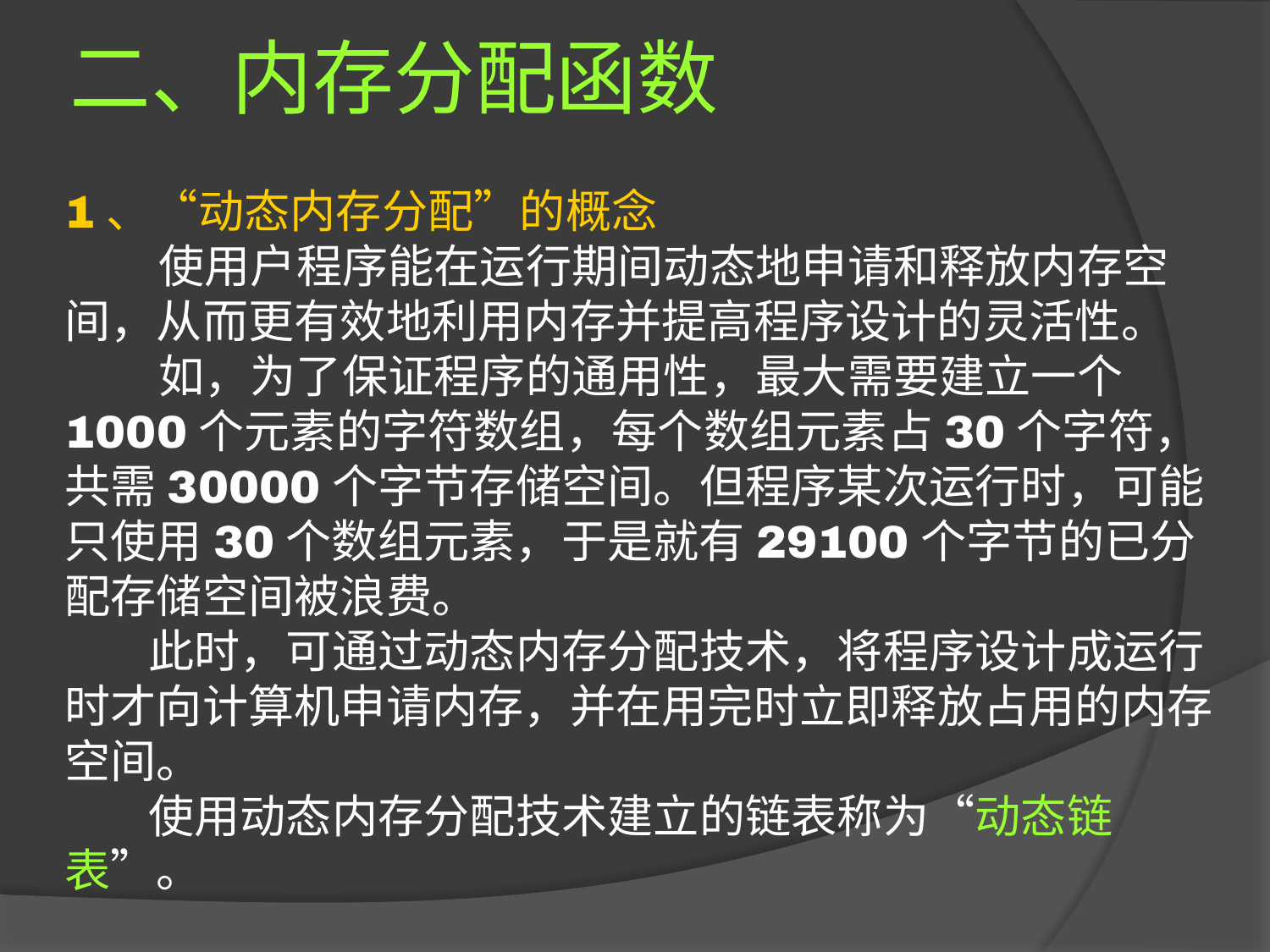

# 二、内存分配函数
1、“动态内存分配”的概念
        使用户程序能在运行期间动态地申请和释放内存空间，从而更有效地利用内存并提高程序设计的灵活性。
        如，为了保证程序的通用性，最大需要建立一个1000个元素的字符数组，每个数组元素占30个字符，共需30000个字节存储空间。但程序某次运行时，可能只使用30个数组元素，于是就有29100个字节的已分配存储空间被浪费。
       此时，可通过动态内存分配技术，将程序设计成运行时才向计算机申请内存，并在用完时立即释放占用的内存空间。
       使用动态内存分配技术建立的链表称为“动态链表”。